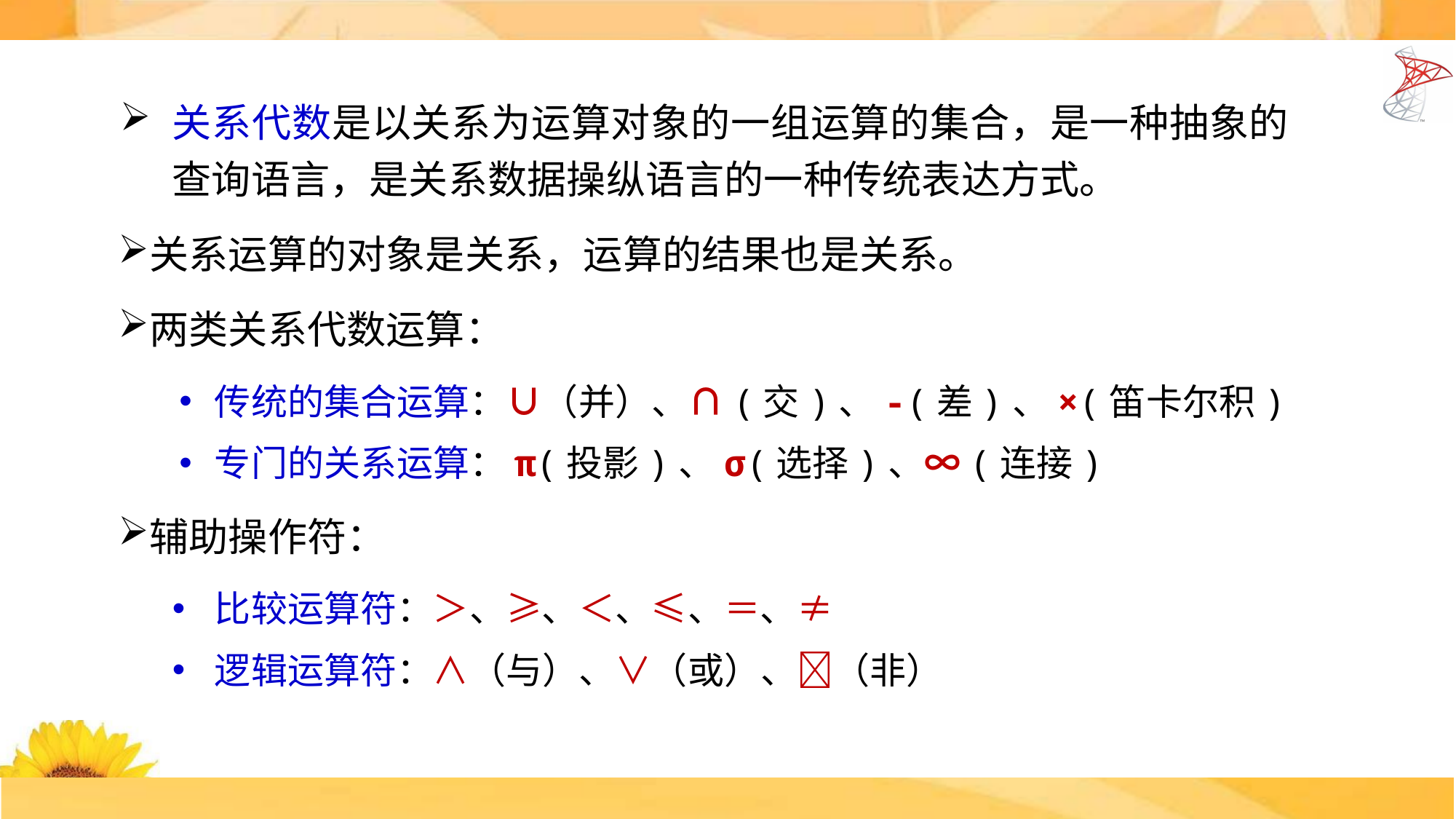

关系代数是以关系为运算对象的一组运算的集合，是一种抽象的查询语言，是关系数据操纵语言的一种传统表达方式。
关系运算的对象是关系，运算的结果也是关系。
两类关系代数运算：
传统的集合运算：∪（并）、∩(交)、-(差)、×(笛卡尔积)
专门的关系运算：π(投影)、σ(选择)、∞(连接)
辅助操作符：
比较运算符：＞、≥、＜、≤、＝、≠
逻辑运算符：∧（与）、∨（或）、¬（非）